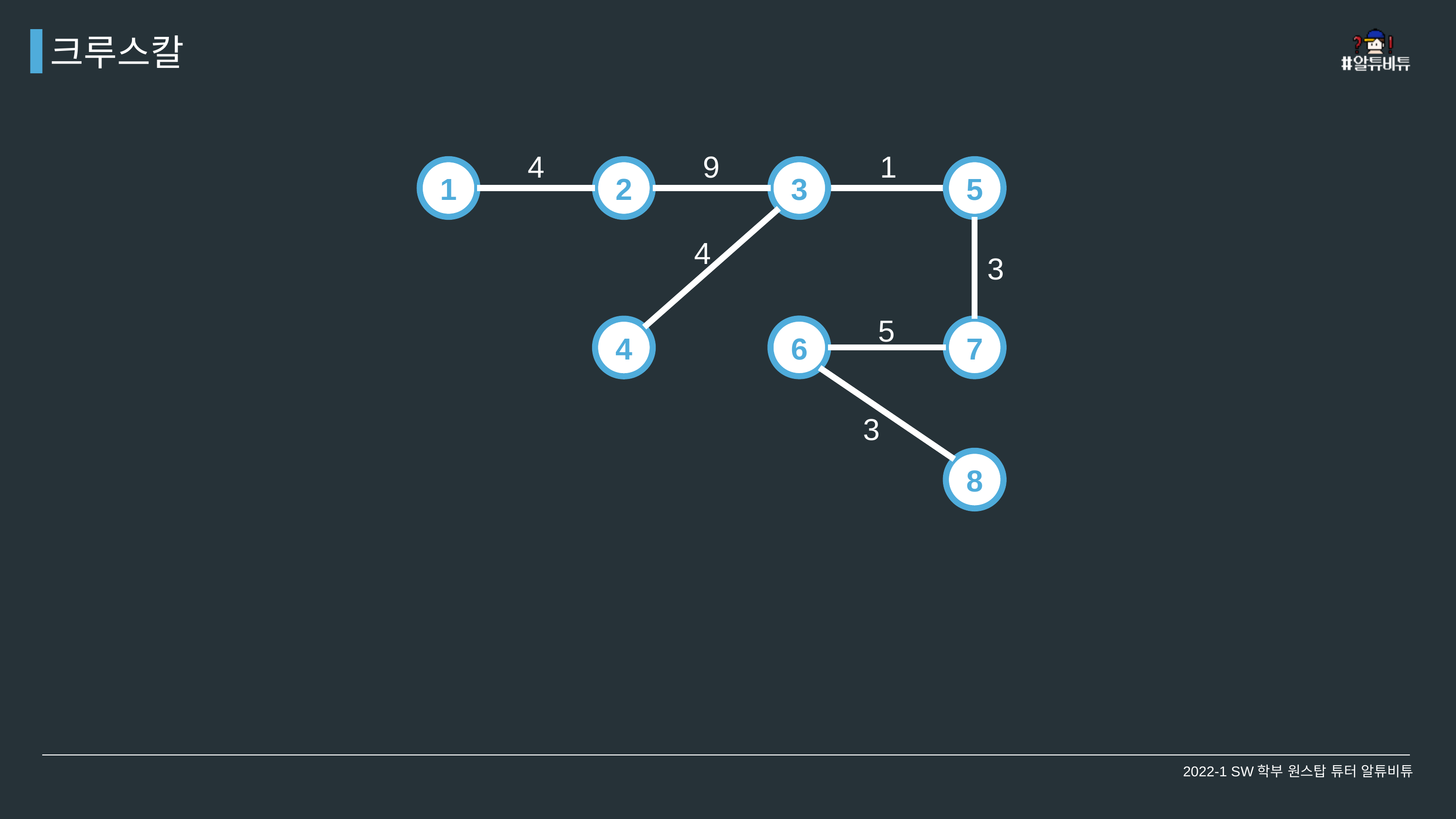

크루스칼
4
9
1
1
2
3
5
4
3
5
6
7
4
3
8
2022-1 SW학부 원스탑 튜터 알튜비튜